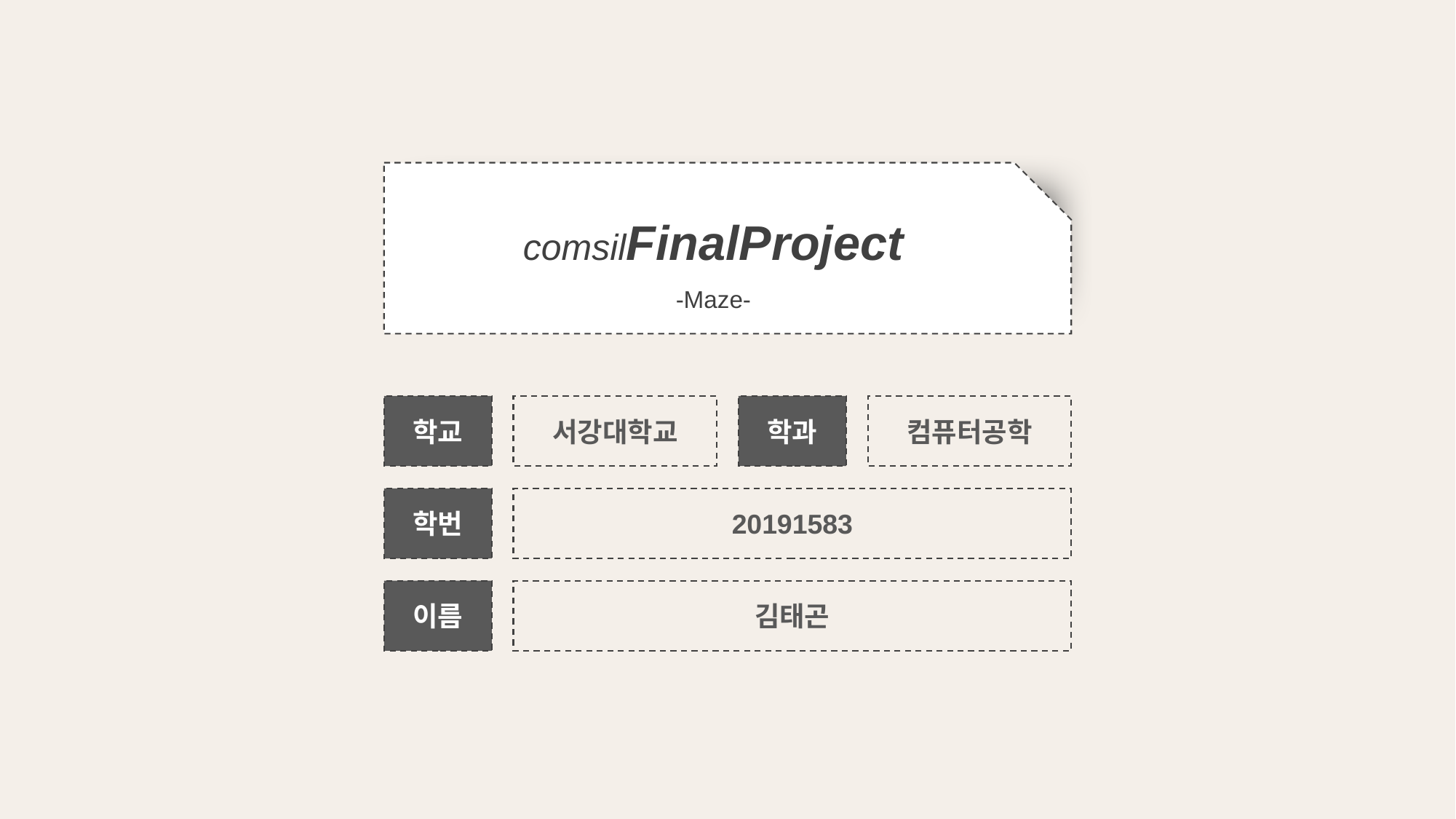

comsilFinalProject
-Maze-
학교
서강대학교
학과
컴퓨터공학
학번
20191583
이름
김태곤